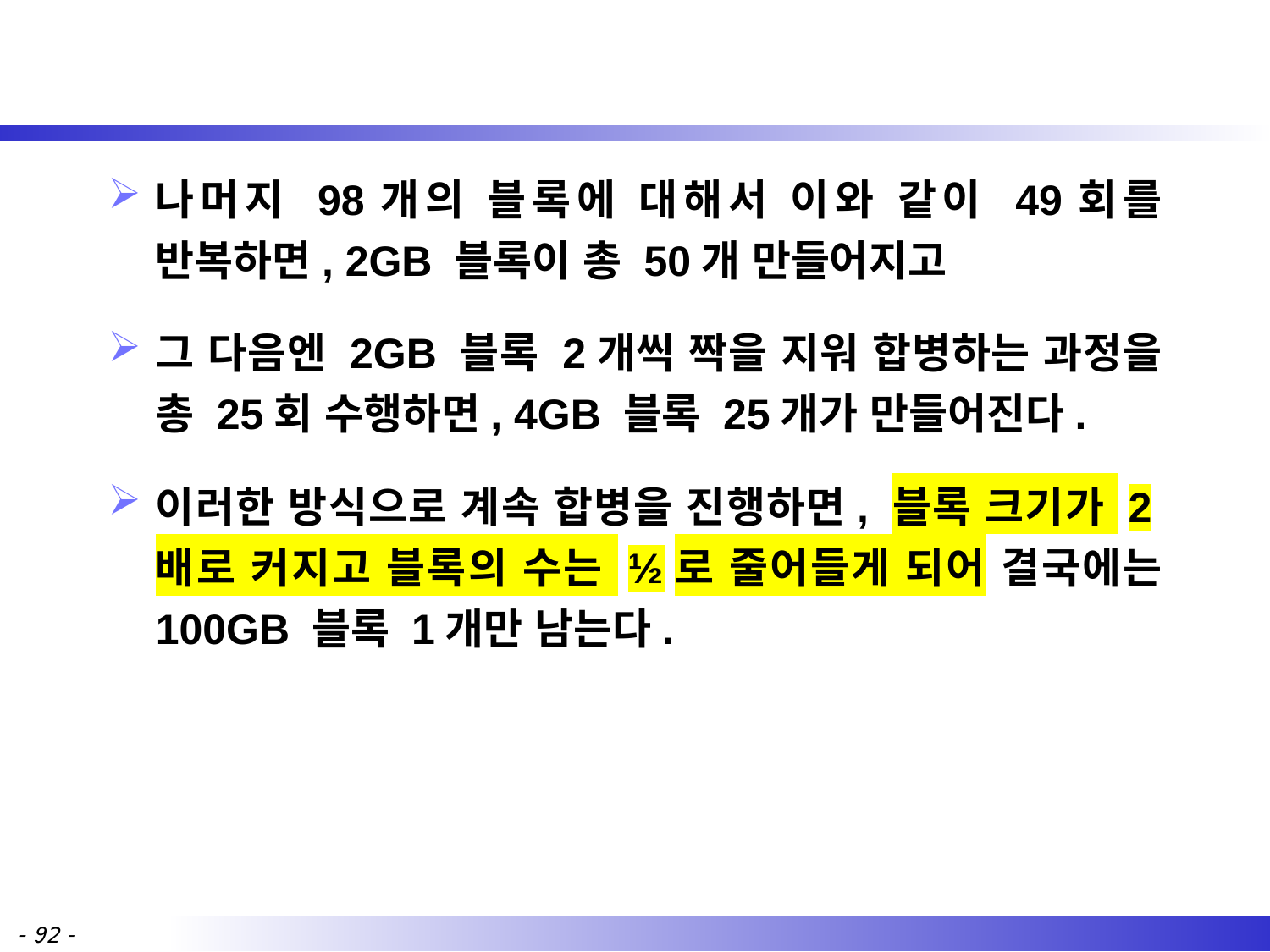

나머지 98개의 블록에 대해서 이와 같이 49회를 반복하면, 2GB 블록이 총 50개 만들어지고
그 다음엔 2GB 블록 2개씩 짝을 지워 합병하는 과정을 총 25회 수행하면, 4GB 블록 25개가 만들어진다.
이러한 방식으로 계속 합병을 진행하면, 블록 크기가 2배로 커지고 블록의 수는 ½로 줄어들게 되어 결국에는 100GB 블록 1개만 남는다.
- 92 -